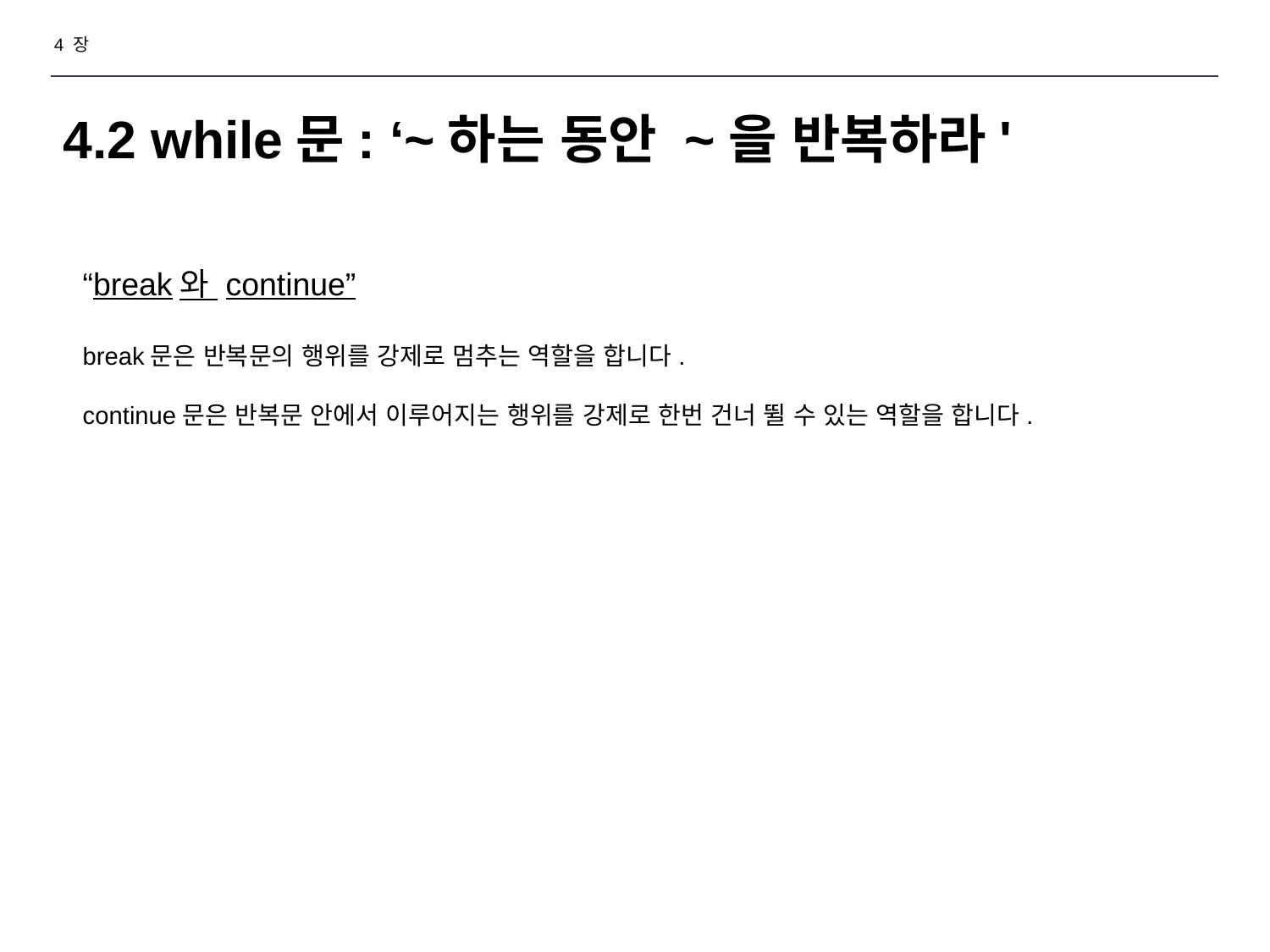

4 장
# 4.2 while문: ‘~하는 동안 ~을 반복하라'

“break와 continue”

break문은 반복문의 행위를 강제로 멈추는 역할을 합니다.

continue문은 반복문 안에서 이루어지는 행위를 강제로 한번 건너 뛸 수 있는 역할을 합니다.